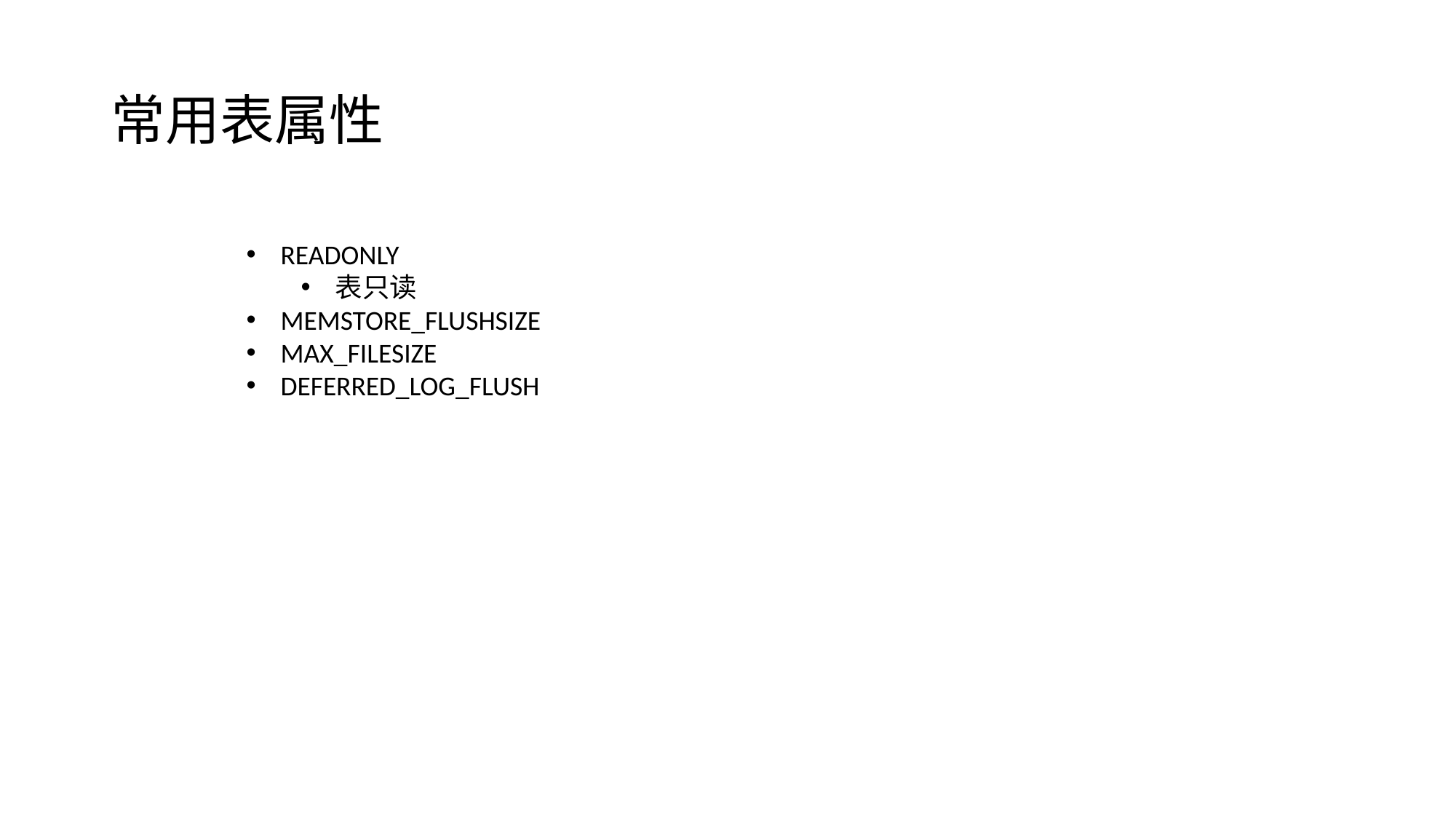

# 常用表属性
READONLY
表只读
MEMSTORE_FLUSHSIZE
MAX_FILESIZE
DEFERRED_LOG_FLUSH